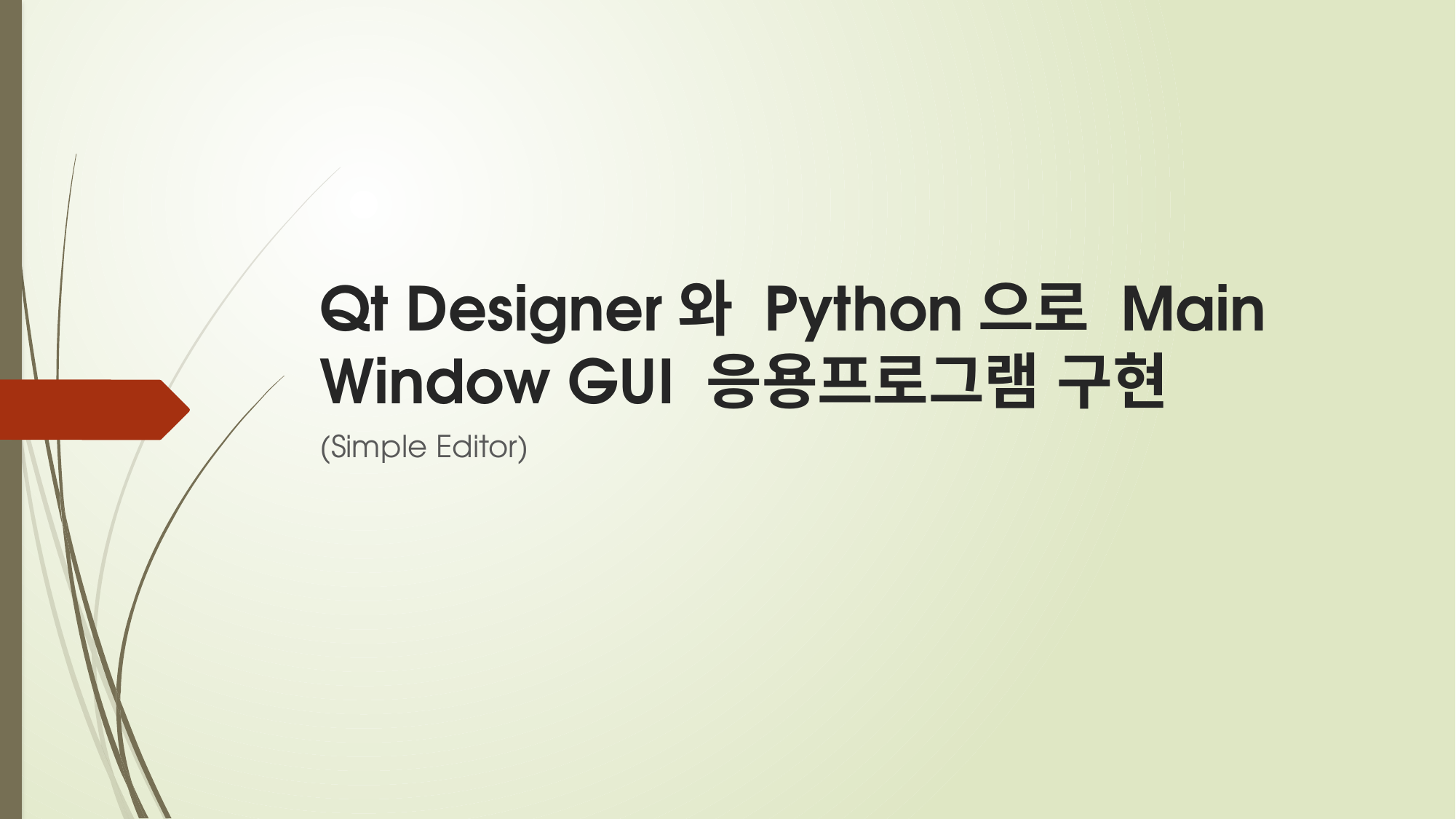

# Qt Designer와 Python으로 Main Window GUI 응용프로그램 구현
(Simple Editor)